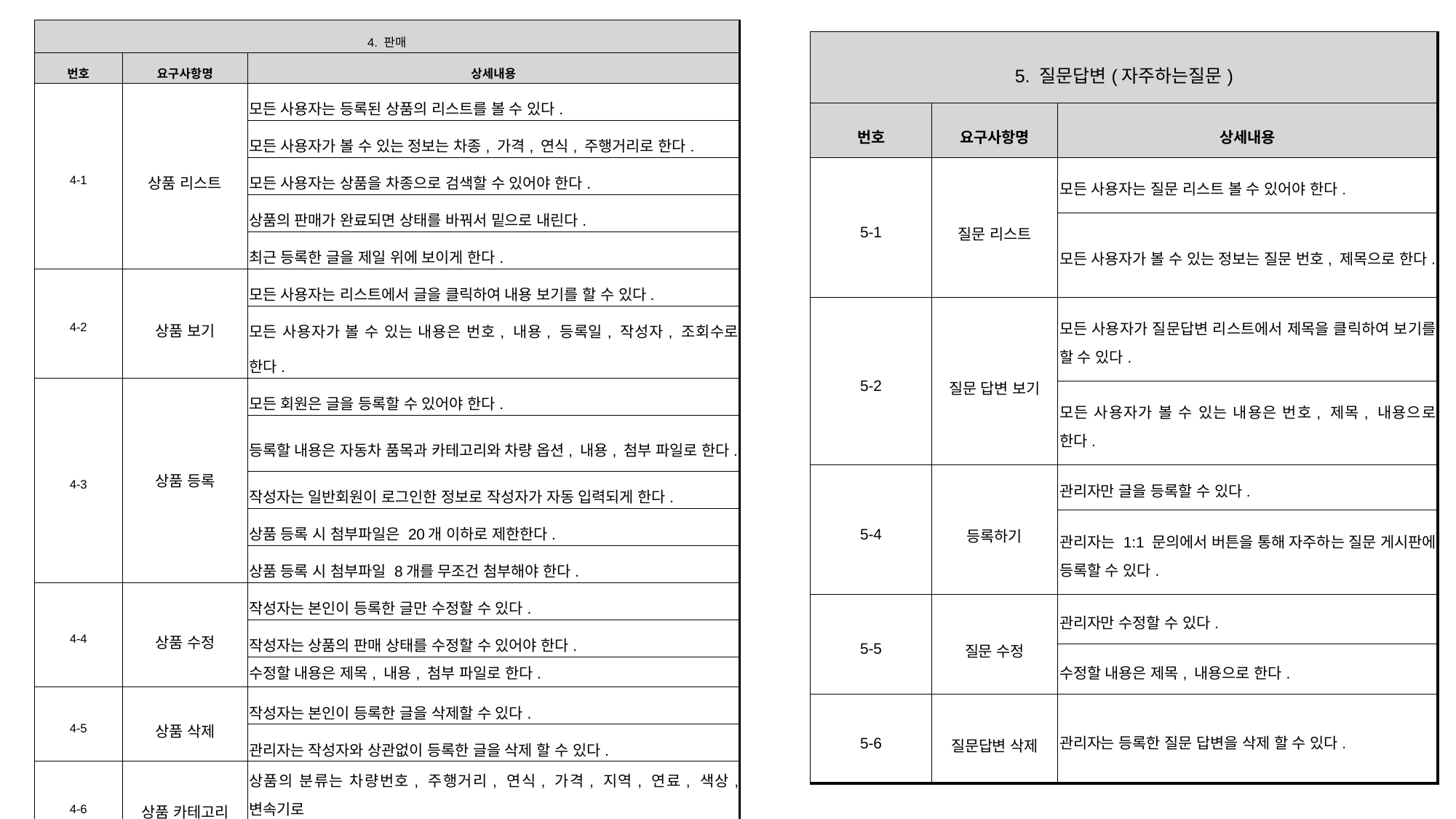

| 4. 판매 |  |  |
| --- | --- | --- |
| 번호 | 요구사항명 | 상세내용 |
| 4-1 | 상품 리스트 | 모든 사용자는 등록된 상품의 리스트를 볼 수 있다. |
|  |  | 모든 사용자가 볼 수 있는 정보는 차종, 가격, 연식, 주행거리로 한다. |
|  |  | 모든 사용자는 상품을 차종으로 검색할 수 있어야 한다. |
|  |  | 상품의 판매가 완료되면 상태를 바꿔서 밑으로 내린다. |
|  |  | 최근 등록한 글을 제일 위에 보이게 한다. |
| 4-2 | 상품 보기 | 모든 사용자는 리스트에서 글을 클릭하여 내용 보기를 할 수 있다. |
|  |  | 모든 사용자가 볼 수 있는 내용은 번호, 내용, 등록일, 작성자, 조회수로 한다. |
| 4-3 | 상품 등록 | 모든 회원은 글을 등록할 수 있어야 한다. |
|  |  | 등록할 내용은 자동차 품목과 카테고리와 차량 옵션, 내용, 첨부 파일로 한다. |
|  |  | 작성자는 일반회원이 로그인한 정보로 작성자가 자동 입력되게 한다. |
|  |  | 상품 등록 시 첨부파일은 20개 이하로 제한한다. |
|  |  | 상품 등록 시 첨부파일 8개를 무조건 첨부해야 한다. |
| 4-4 | 상품 수정 | 작성자는 본인이 등록한 글만 수정할 수 있다. |
|  |  | 작성자는 상품의 판매 상태를 수정할 수 있어야 한다. |
|  |  | 수정할 내용은 제목, 내용, 첨부 파일로 한다. |
| 4-5 | 상품 삭제 | 작성자는 본인이 등록한 글을 삭제할 수 있다. |
|  |  | 관리자는 작성자와 상관없이 등록한 글을 삭제 할 수 있다. |
| 4-6 | 상품 카테고리 | 상품의 분류는 차량번호, 주행거리, 연식, 가격, 지역, 연료, 색상, 변속기로 나눈다. |
| 4-7 | 첨부파일 | 첨부파일의 첫번째 파일을 대표 파일로 수 있다. |
|  |  | 첨부파일 하나 당 용량을 5MB로 제한한다. |
| 4-8 | 차량 옵션 | 차량 옵션은 네비게이션, 선루프, 스마트키 등으로 한다. |
| 5. 질문답변(자주하는질문) |  |  |
| --- | --- | --- |
| 번호 | 요구사항명 | 상세내용 |
| 5-1 | 질문 리스트 | 모든 사용자는 질문 리스트 볼 수 있어야 한다. |
|  |  | 모든 사용자가 볼 수 있는 정보는 질문 번호, 제목으로 한다. |
| 5-2 | 질문 답변 보기 | 모든 사용자가 질문답변 리스트에서 제목을 클릭하여 보기를 할 수 있다. |
|  |  | 모든 사용자가 볼 수 있는 내용은 번호, 제목, 내용으로 한다. |
| 5-4 | 등록하기 | 관리자만 글을 등록할 수 있다. |
|  |  | 관리자는 1:1 문의에서 버튼을 통해 자주하는 질문 게시판에 등록할 수 있다. |
| 5-5 | 질문 수정 | 관리자만 수정할 수 있다. |
|  |  | 수정할 내용은 제목, 내용으로 한다. |
| 5-6 | 질문답변 삭제 | 관리자는 등록한 질문 답변을 삭제 할 수 있다. |